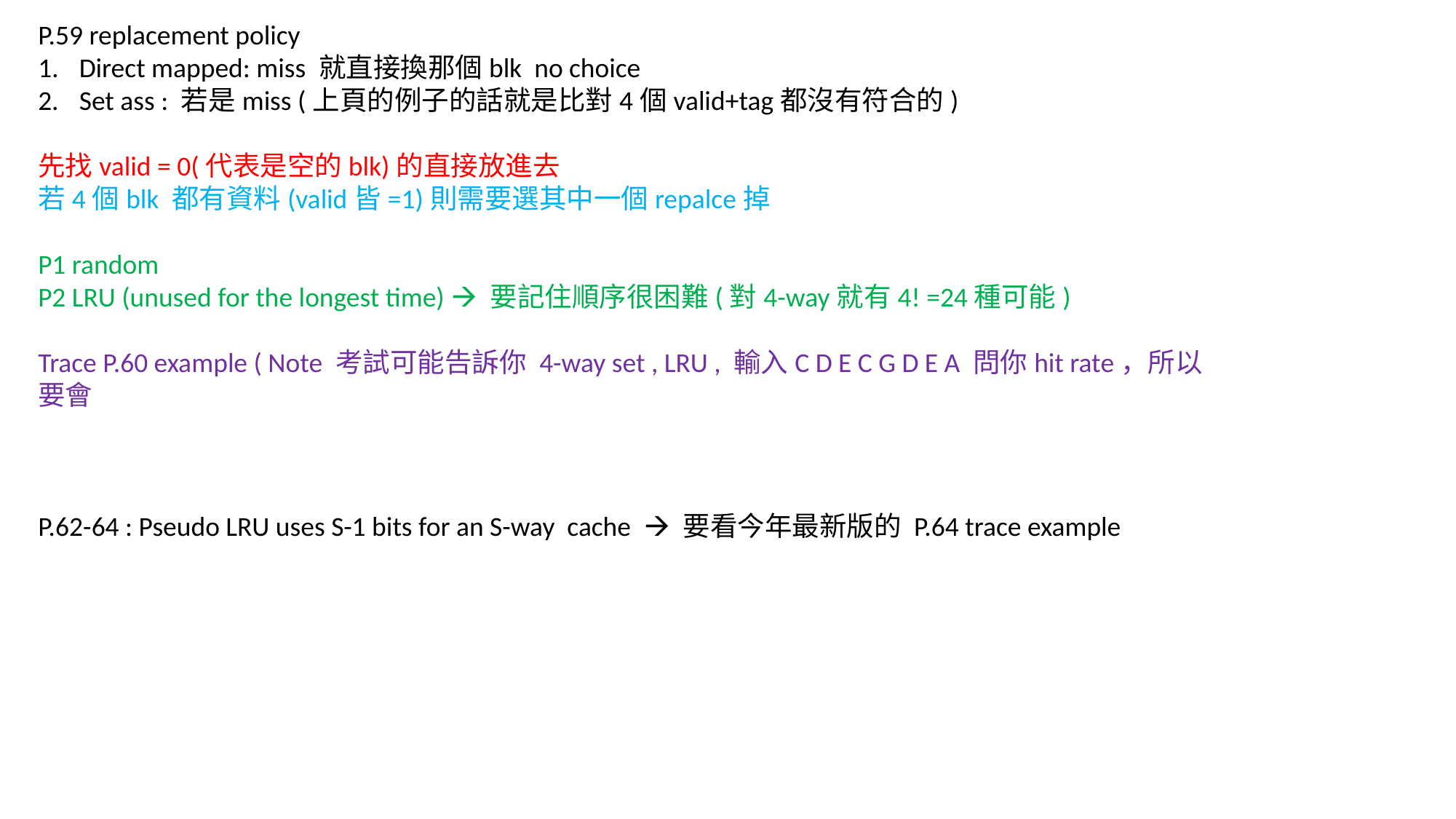

P.59 replacement policy
Direct mapped: miss 就直接換那個blk  no choice
Set ass : 若是miss (上頁的例子的話就是比對4個valid+tag都沒有符合的)

先找valid = 0(代表是空的blk)的直接放進去
若4個blk 都有資料(valid皆=1)則需要選其中一個repalce掉

P1 random
P2 LRU (unused for the longest time) 🡪 要記住順序很困難(對4-way就有4! =24種可能)

Trace P.60 example ( Note 考試可能告訴你 4-way set , LRU , 輸入C D E C G D E A 問你hit rate，所以要會

P.62-64 : Pseudo LRU uses S-1 bits for an S-way  cache  🡪 要看今年最新版的 P.64 trace example